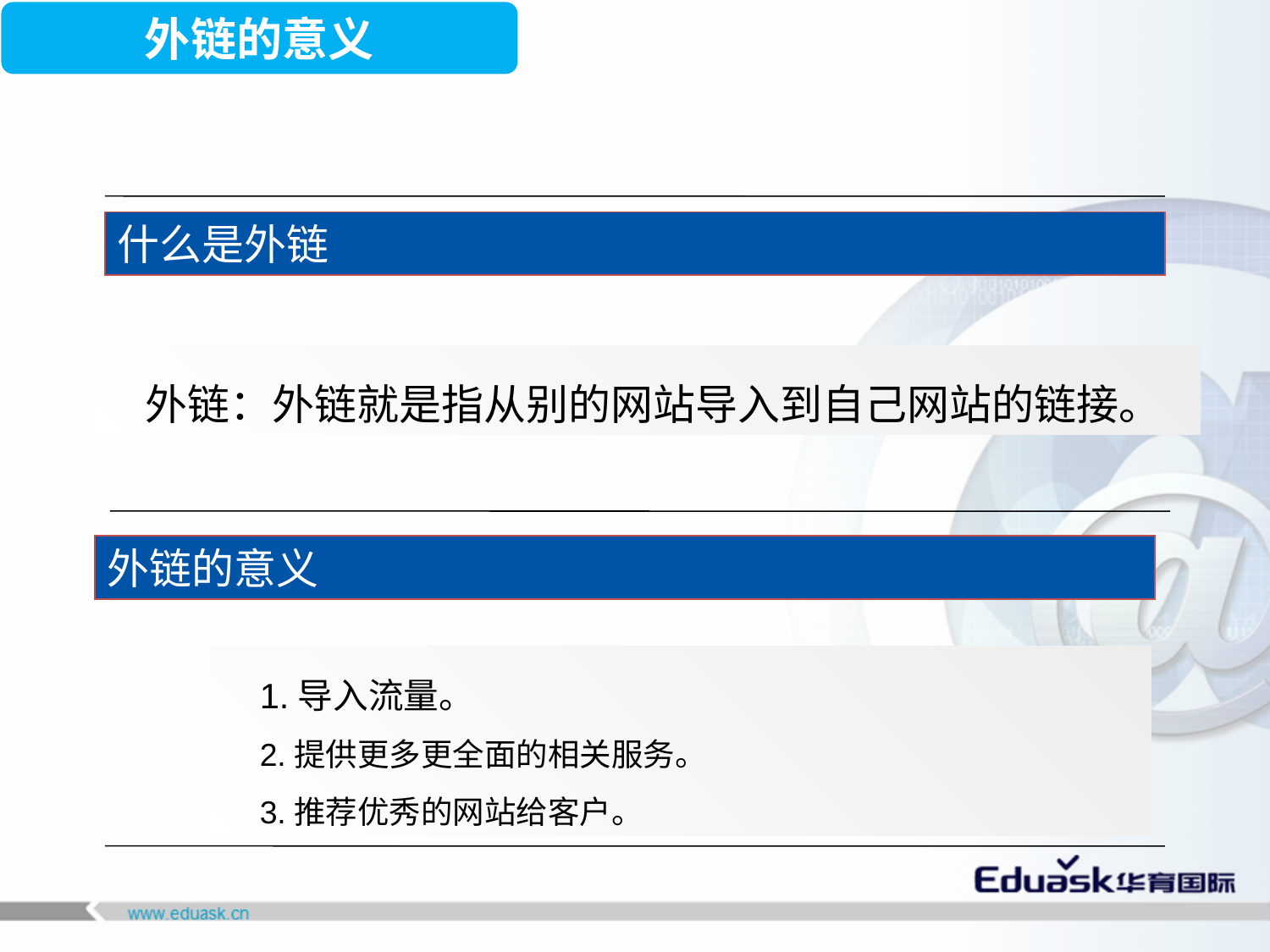

外链的意义

什么是外链
外链：外链就是指从别的网站导入到自己网站的链接。

外链的意义
1.导入流量。
2.提供更多更全面的相关服务。
3.推荐优秀的网站给客户。